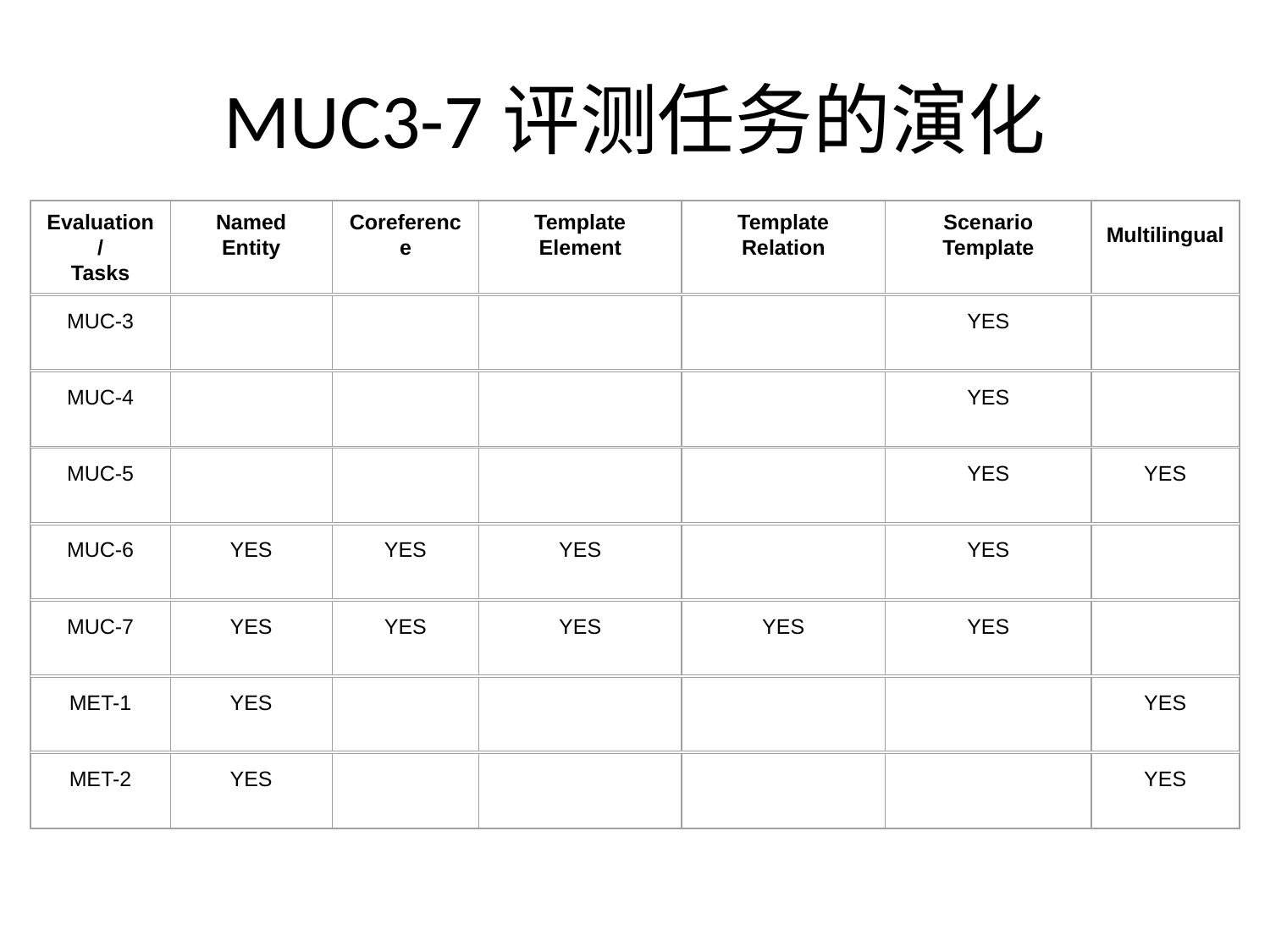

# MUC3-7评测任务的演化

Evaluation/
Tasks

Named Entity

Coreference

Template Element

Template Relation

Scenario Template

Multilingual

MUC-3

YES

MUC-4

YES

MUC-5

YES

YES

MUC-6

YES

YES

YES

YES

MUC-7

YES

YES

YES

YES

YES

MET-1

YES

YES

MET-2

YES

YES